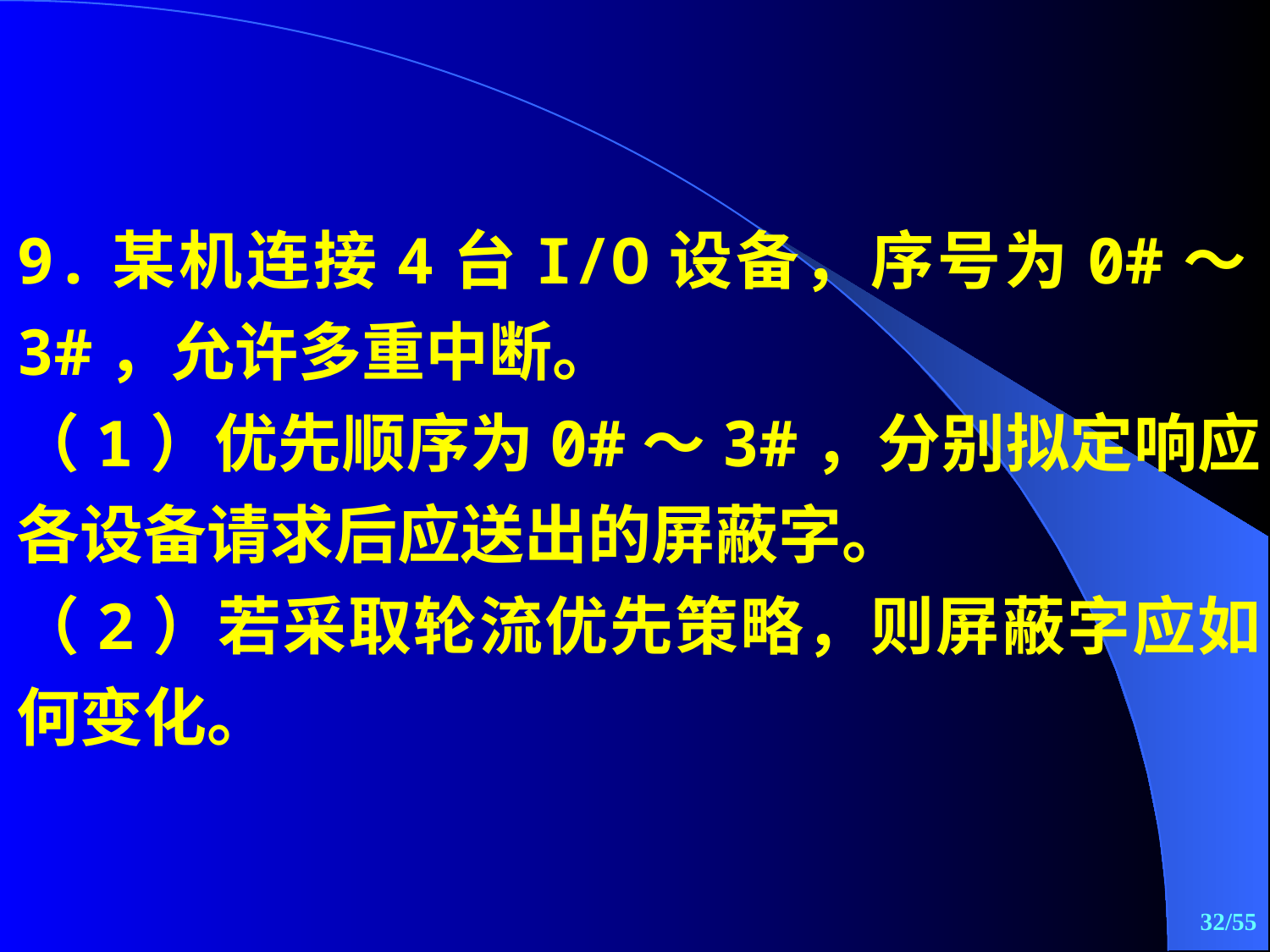

9.某机连接4台I/O设备，序号为0#～3#，允许多重中断。
（1）优先顺序为0#～3#，分别拟定响应各设备请求后应送出的屏蔽字。
（2）若采取轮流优先策略，则屏蔽字应如何变化。
32/55